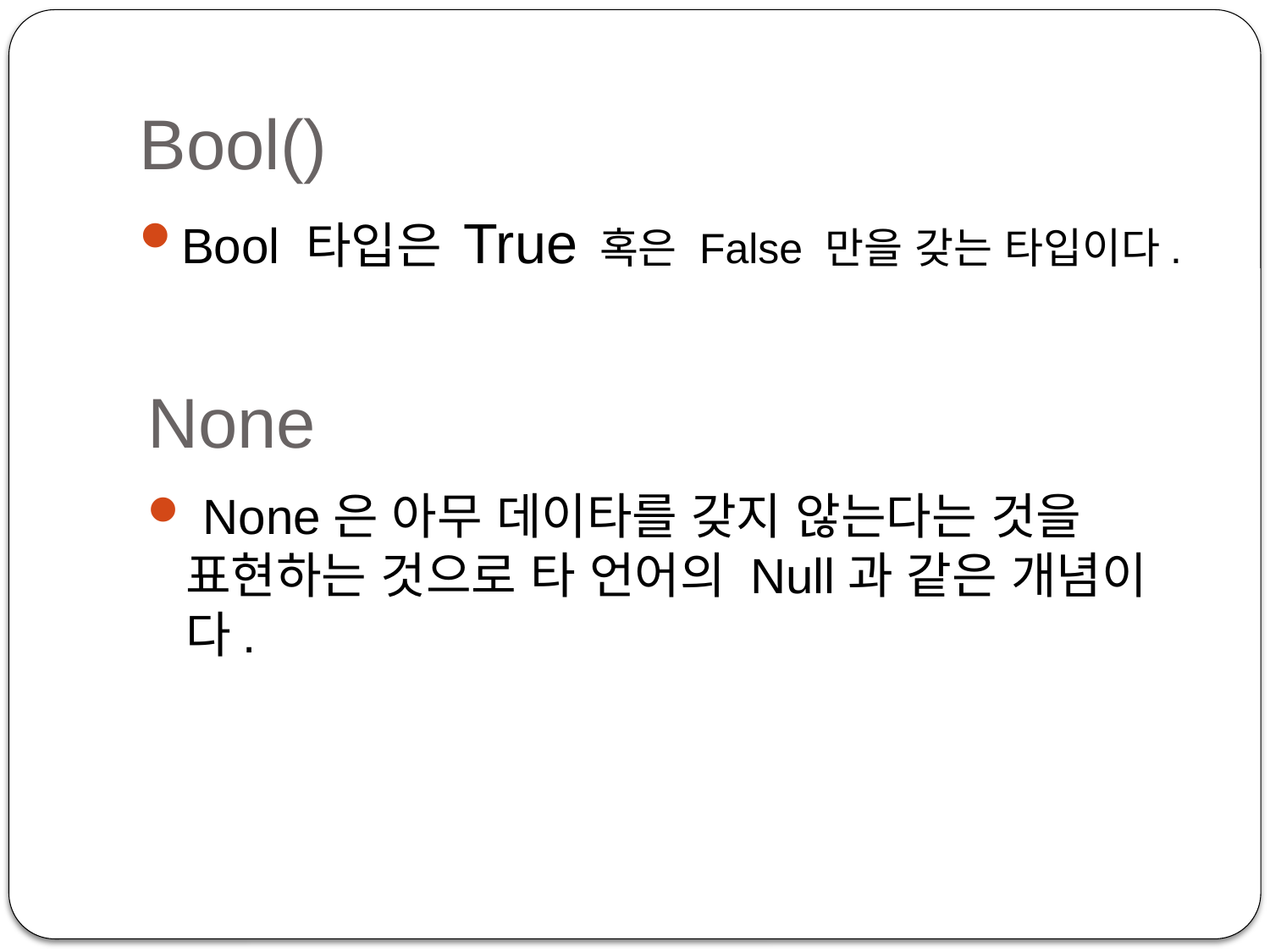

# Bool()
Bool 타입은 True 혹은 False 만을 갖는 타입이다.
None
 None은 아무 데이타를 갖지 않는다는 것을 표현하는 것으로 타 언어의 Null과 같은 개념이다.